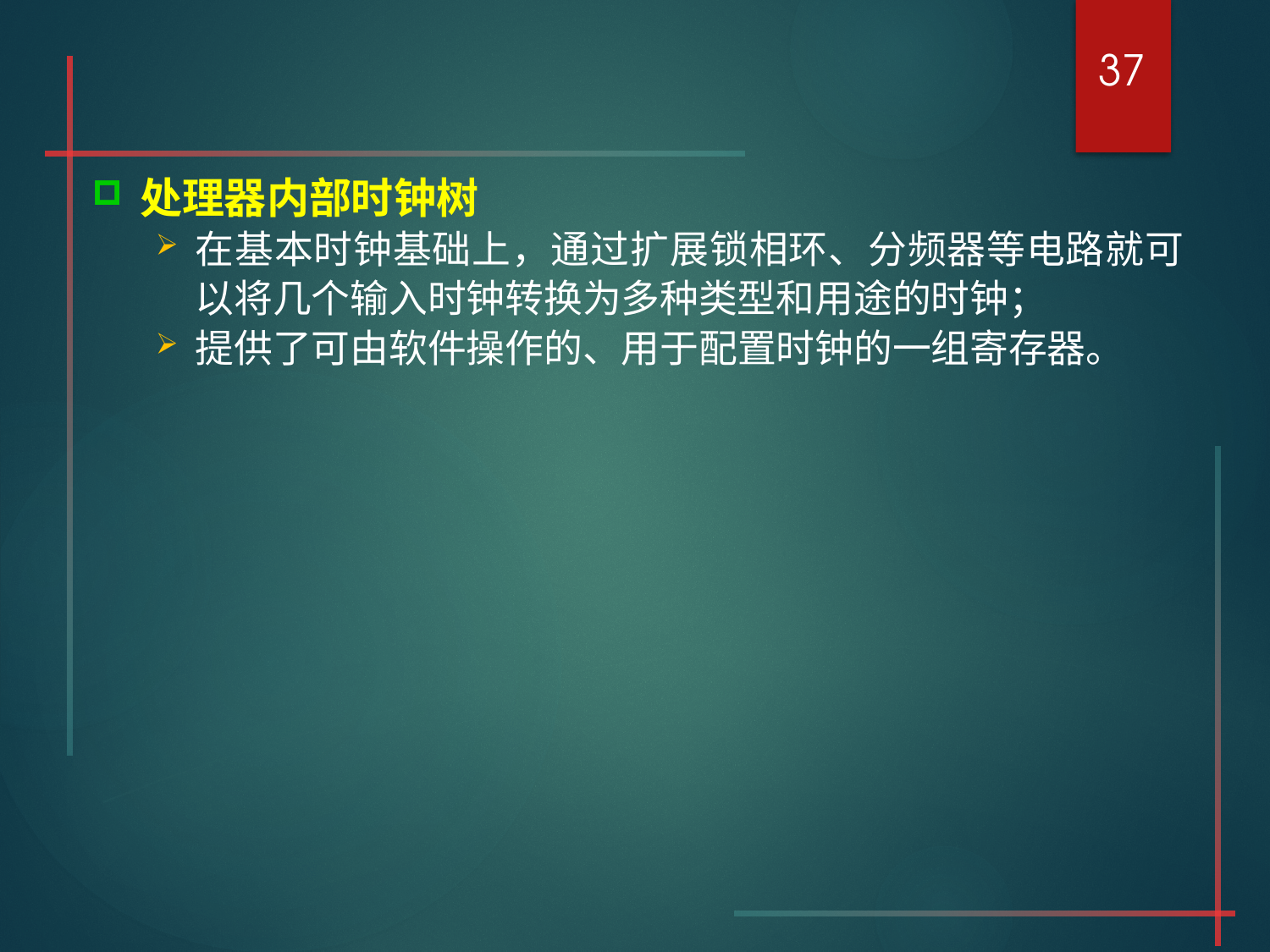

37
#
处理器内部时钟树
在基本时钟基础上，通过扩展锁相环、分频器等电路就可以将几个输入时钟转换为多种类型和用途的时钟；
提供了可由软件操作的、用于配置时钟的一组寄存器。